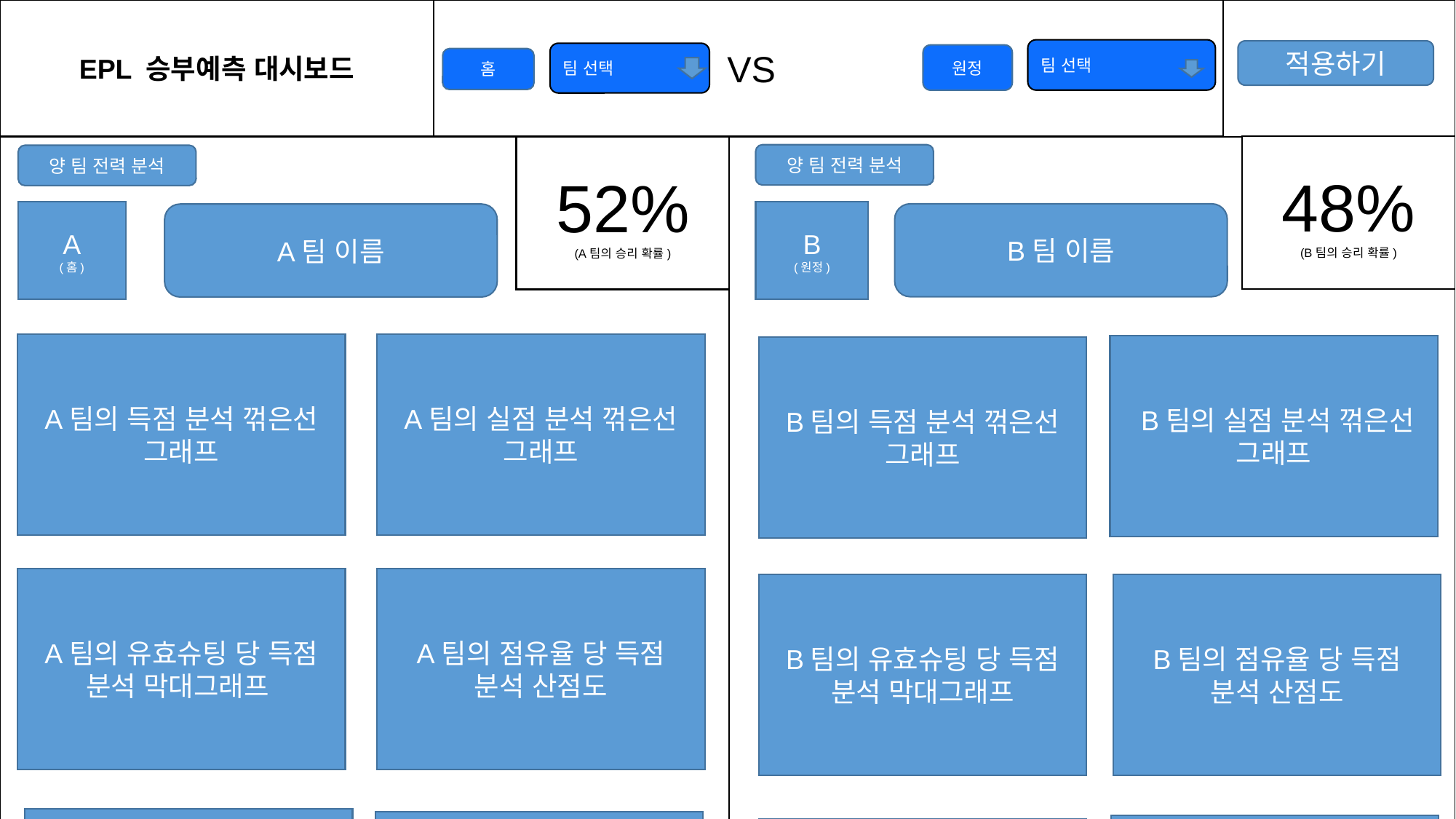

EPL 승부예측 대시보드
                                     VS

팀 선택
적용하기
팀 선택
원정
홈

48%
(B팀의 승리 확률)
52%
(A팀의 승리 확률)

양 팀 전력 분석
양 팀 전력 분석
A
(홈)
B
(원정)
B팀 이름
A팀 이름
A팀의 실점 분석 꺾은선 그래프
A팀의 득점 분석 꺾은선 그래프
 B팀의 실점 분석 꺾은선 그래프
B팀의 득점 분석 꺾은선 그래프
A팀의 유효슈팅 당 득점 분석 막대그래프
A팀의 점유율 당 득점 분석 산점도
B팀의 점유율 당 득점 분석 산점도
B팀의 유효슈팅 당 득점 분석 막대그래프
A팀의 최근 3경기 전적 표
B팀과의 상대전적
A팀과의 상대전적
B팀의 최근 3경기 전적 표

A팀과 B팀의 시간 당
골 횟수 꺾은선 그래프
21-22시즌 A팀과 B팀의 승리 횟수 막대그래프
A팀과 B팀의
A팀의 점유율 평균
B팀의 점유율 평균